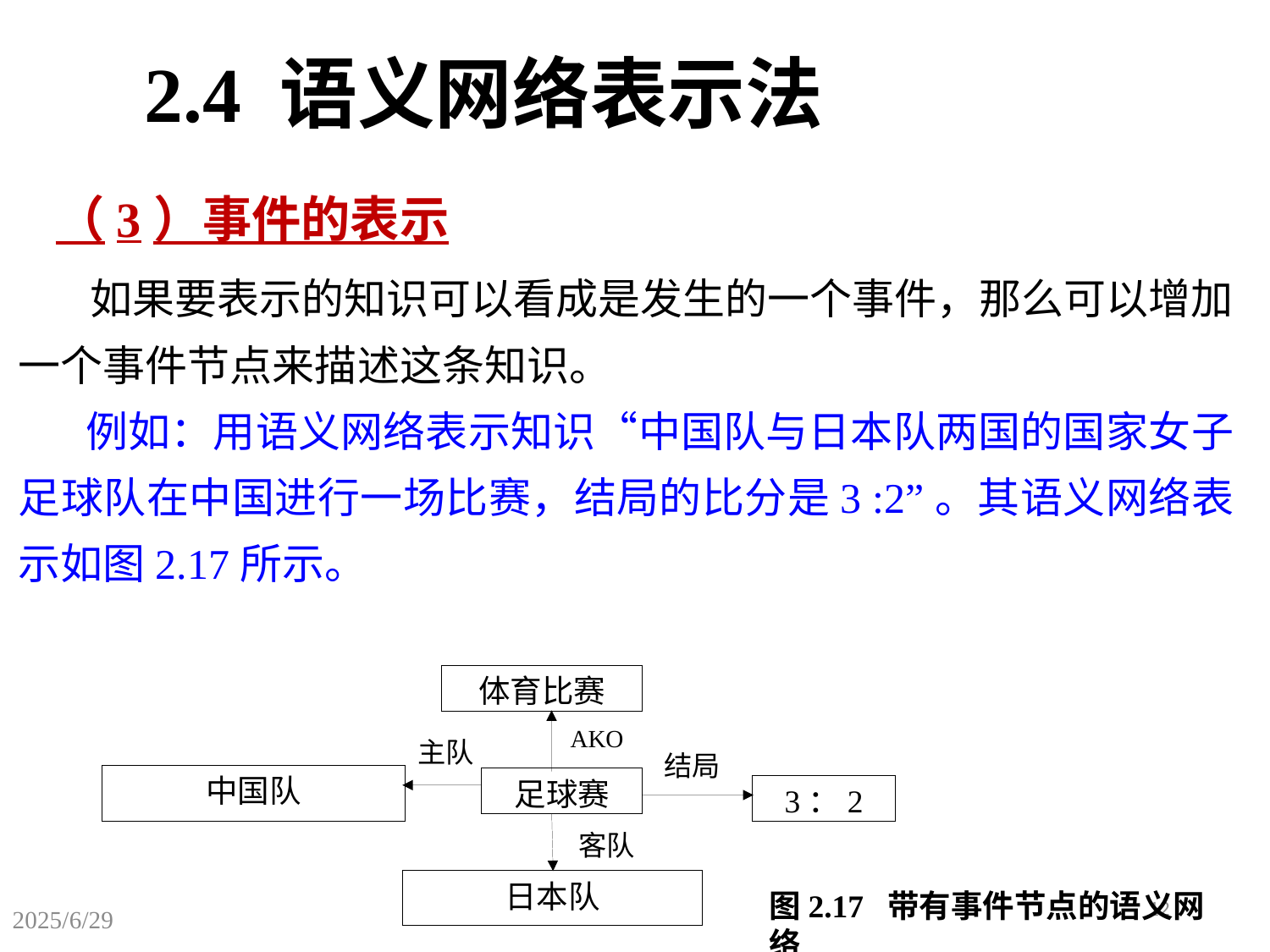

2.4 语义网络表示法
（3）事件的表示
  如果要表示的知识可以看成是发生的一个事件，那么可以增加一个事件节点来描述这条知识。
  例如：用语义网络表示知识“中国队与日本队两国的国家女子足球队在中国进行一场比赛，结局的比分是3 :2”。其语义网络表示如图2.17所示。
体育比赛

AKO

主队
结局
中国队
足球赛
3：2

客队
日本队
图2.17  带有事件节点的语义网络
12
2025/6/29